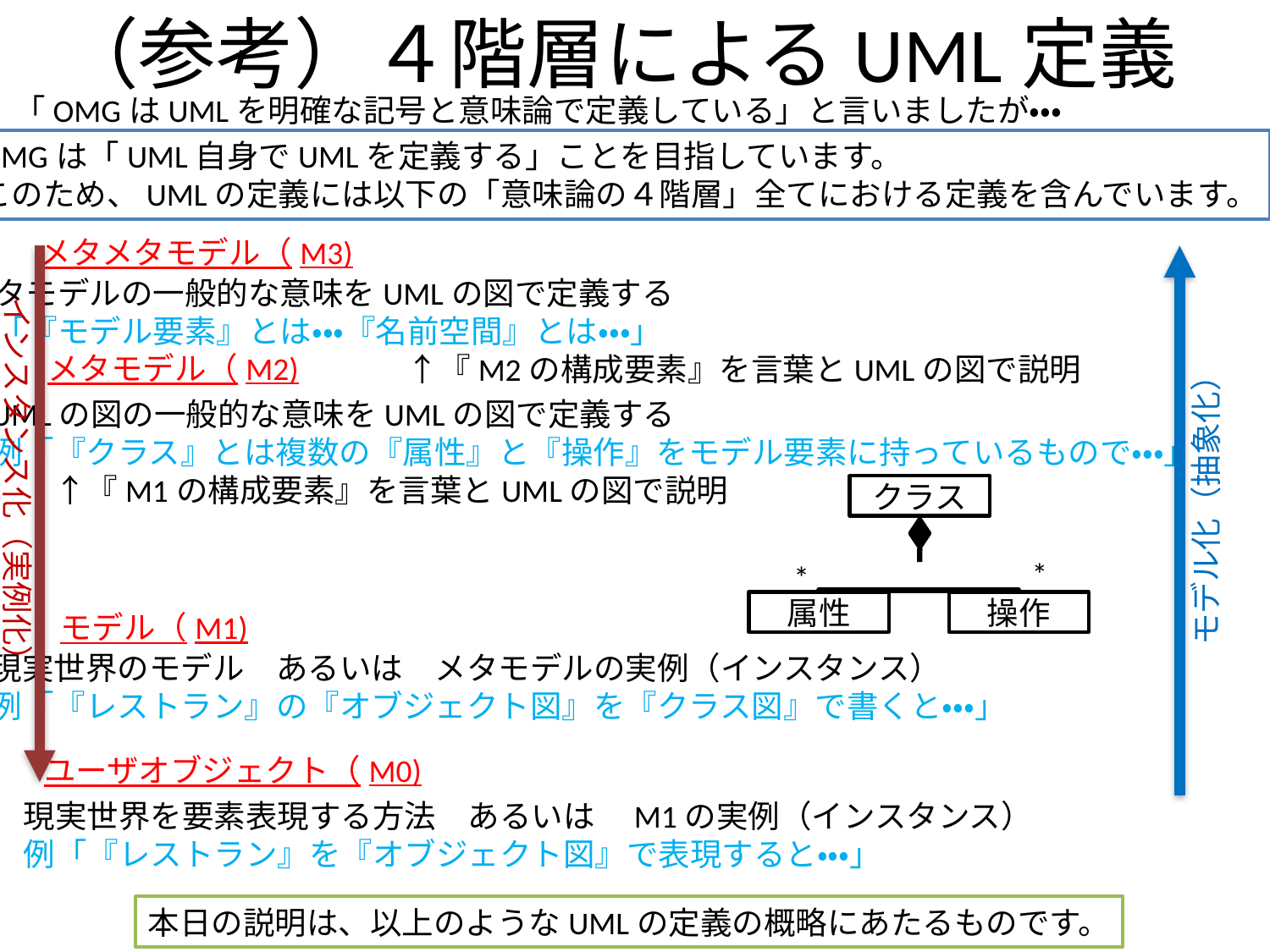

# （参考）４階層によるUML定義
「OMGはUMLを明確な記号と意味論で定義している」と言いましたが・・・
OMGは「UML自身でUMLを定義する」ことを目指しています。
このため、UMLの定義には以下の「意味論の４階層」全てにおける定義を含んでいます。
メタメタモデル（M3)
メタモデルの一般的な意味をUMLの図で定義する
例「『モデル要素』とは・・・『名前空間』とは・・・」
　　　　　　　　　　　　　　↑『M2の構成要素』を言葉とUMLの図で説明

メタモデル（M2)
UMLの図の一般的な意味をUMLの図で定義する
例「『クラス』とは複数の『属性』と『操作』をモデル要素に持っているもので・・・」
　　↑『M1の構成要素』を言葉とUMLの図で説明
インスタンス化（実例化）
クラス
モデル化（抽象化）

*
*
属性
操作
モデル（M1)
現実世界のモデル　あるいは　メタモデルの実例（インスタンス）
例「『レストラン』の『オブジェクト図』を『クラス図』で書くと・・・」
ユーザオブジェクト（M0)
現実世界を要素表現する方法　あるいは　M1の実例（インスタンス）
例「『レストラン』を『オブジェクト図』で表現すると・・・」
本日の説明は、以上のようなUMLの定義の概略にあたるものです。